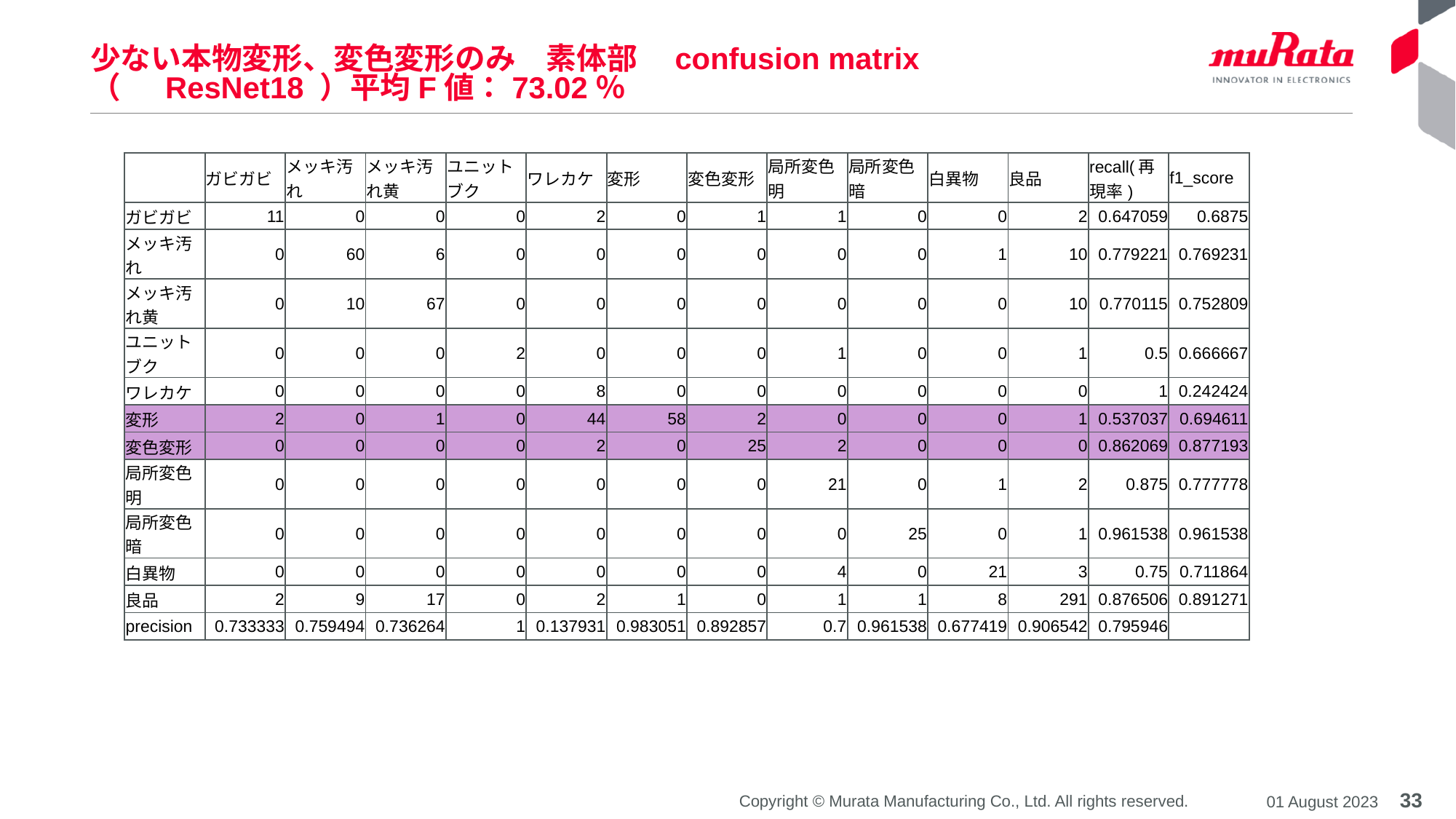

# 少ない本物変形、変色変形のみ　素体部　confusion matrix　 （　 ResNet18 ）平均F値：73.02％
|  | ガビガビ | メッキ汚れ | メッキ汚れ黄 | ユニットブク | ワレカケ | 変形 | 変色変形 | 局所変色明 | 局所変色暗 | 白異物 | 良品 | recall(再現率) | f1\_score |
| --- | --- | --- | --- | --- | --- | --- | --- | --- | --- | --- | --- | --- | --- |
| ガビガビ | 11 | 0 | 0 | 0 | 2 | 0 | 1 | 1 | 0 | 0 | 2 | 0.647059 | 0.6875 |
| メッキ汚れ | 0 | 60 | 6 | 0 | 0 | 0 | 0 | 0 | 0 | 1 | 10 | 0.779221 | 0.769231 |
| メッキ汚れ黄 | 0 | 10 | 67 | 0 | 0 | 0 | 0 | 0 | 0 | 0 | 10 | 0.770115 | 0.752809 |
| ユニットブク | 0 | 0 | 0 | 2 | 0 | 0 | 0 | 1 | 0 | 0 | 1 | 0.5 | 0.666667 |
| ワレカケ | 0 | 0 | 0 | 0 | 8 | 0 | 0 | 0 | 0 | 0 | 0 | 1 | 0.242424 |
| 変形 | 2 | 0 | 1 | 0 | 44 | 58 | 2 | 0 | 0 | 0 | 1 | 0.537037 | 0.694611 |
| 変色変形 | 0 | 0 | 0 | 0 | 2 | 0 | 25 | 2 | 0 | 0 | 0 | 0.862069 | 0.877193 |
| 局所変色明 | 0 | 0 | 0 | 0 | 0 | 0 | 0 | 21 | 0 | 1 | 2 | 0.875 | 0.777778 |
| 局所変色暗 | 0 | 0 | 0 | 0 | 0 | 0 | 0 | 0 | 25 | 0 | 1 | 0.961538 | 0.961538 |
| 白異物 | 0 | 0 | 0 | 0 | 0 | 0 | 0 | 4 | 0 | 21 | 3 | 0.75 | 0.711864 |
| 良品 | 2 | 9 | 17 | 0 | 2 | 1 | 0 | 1 | 1 | 8 | 291 | 0.876506 | 0.891271 |
| precision | 0.733333 | 0.759494 | 0.736264 | 1 | 0.137931 | 0.983051 | 0.892857 | 0.7 | 0.961538 | 0.677419 | 0.906542 | 0.795946 |  |